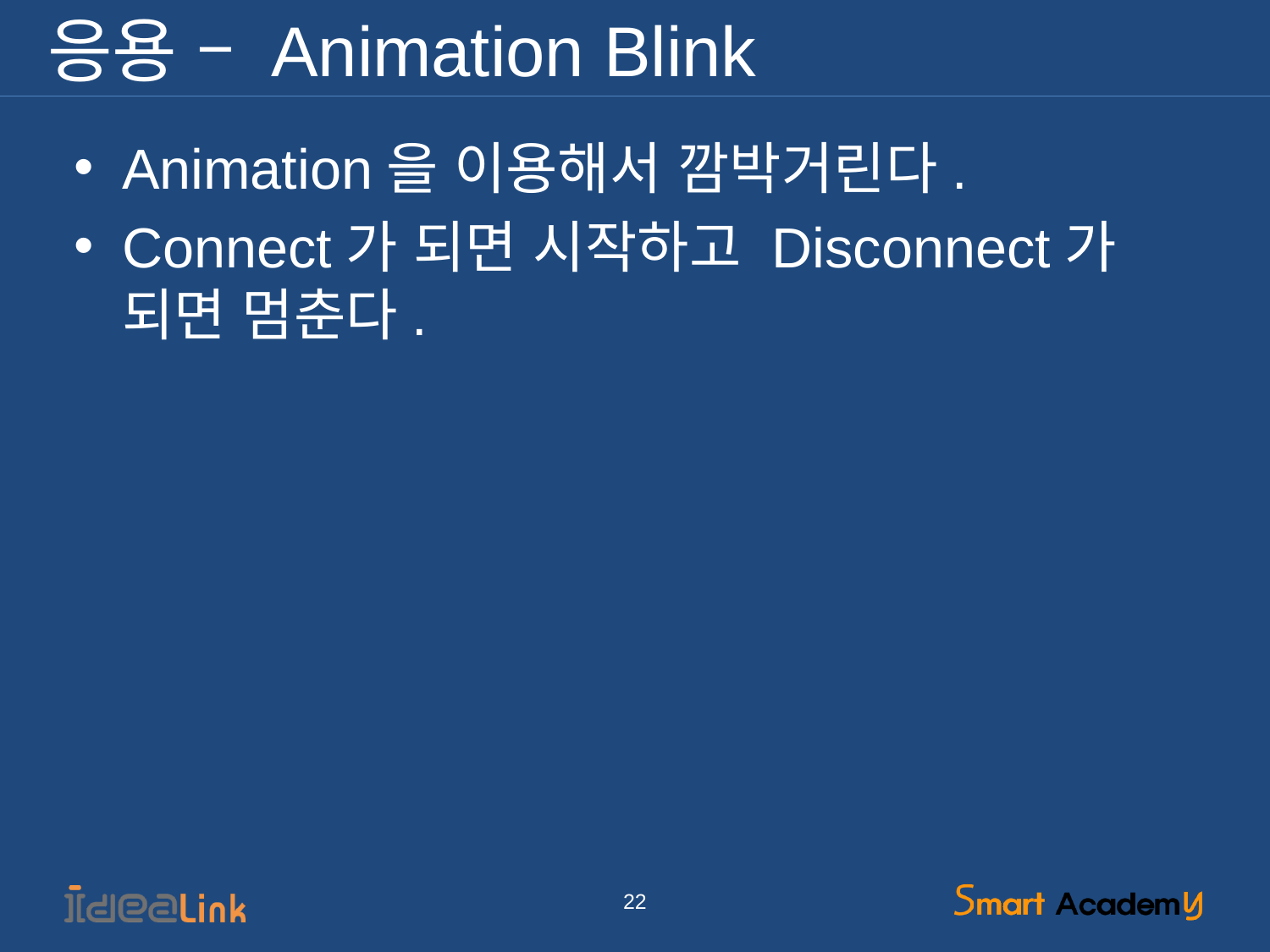

# 응용 – Animation Blink
Animation을 이용해서 깜박거린다.
Connect가 되면 시작하고 Disconnect가 되면 멈춘다.
22